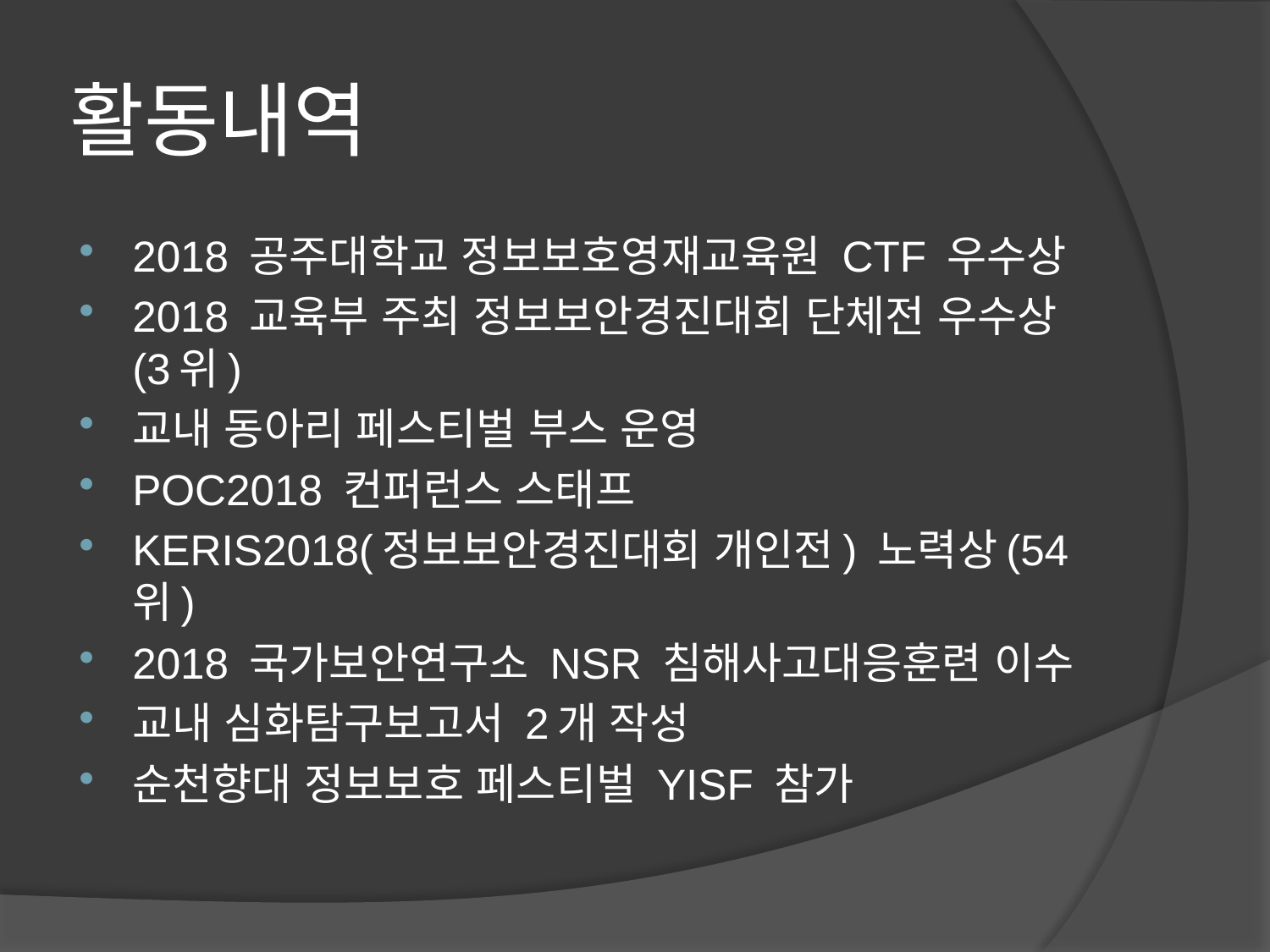

# 활동내역
2018 공주대학교 정보보호영재교육원 CTF 우수상
2018 교육부 주최 정보보안경진대회 단체전 우수상(3위)
교내 동아리 페스티벌 부스 운영
POC2018 컨퍼런스 스태프
KERIS2018(정보보안경진대회 개인전) 노력상(54위)
2018 국가보안연구소 NSR 침해사고대응훈련 이수
교내 심화탐구보고서 2개 작성
순천향대 정보보호 페스티벌 YISF 참가